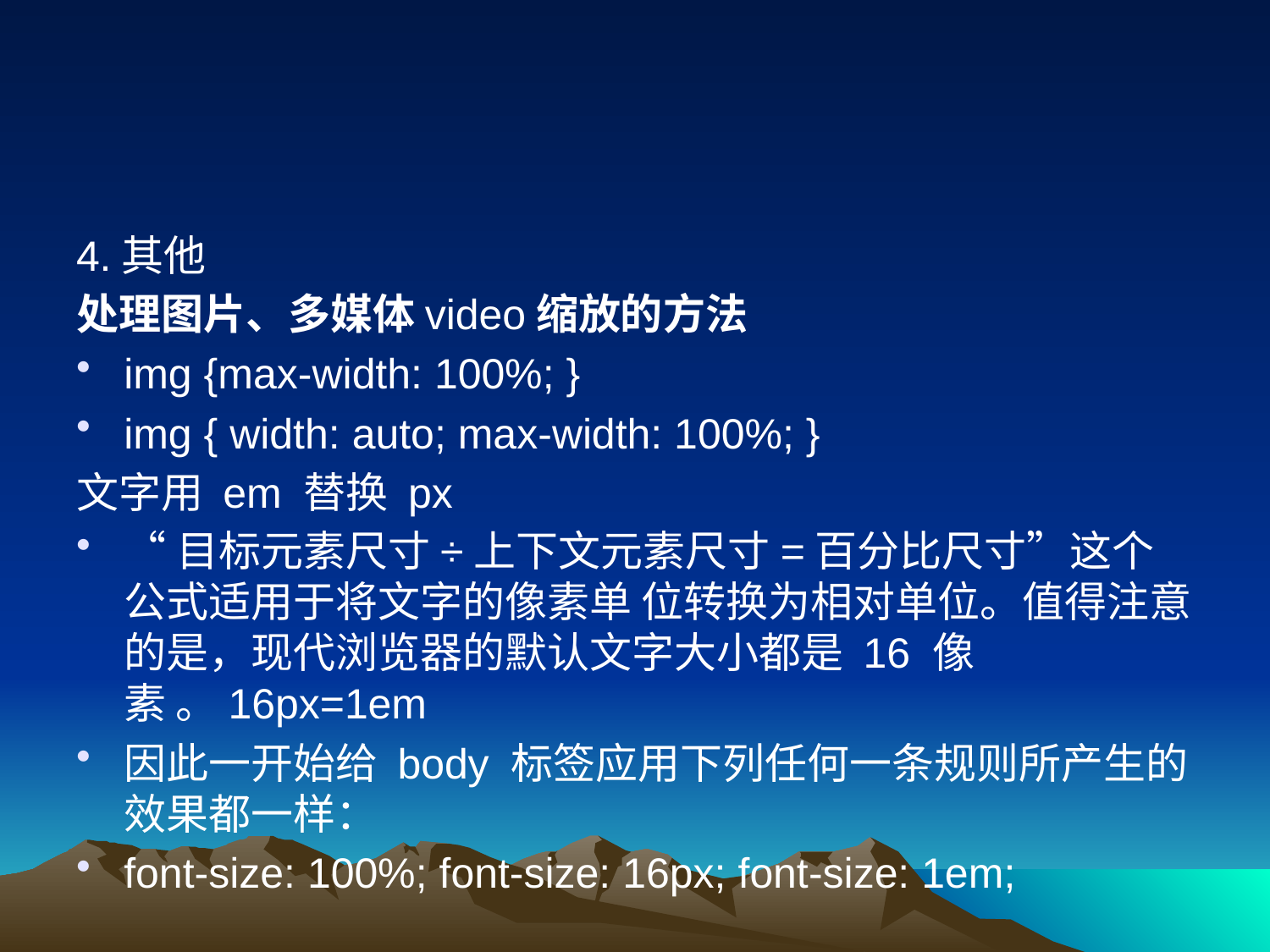

#
4.其他
处理图片、多媒体video缩放的方法
img {max-width: 100%; }
img { width: auto; max-width: 100%; }
文字用 em 替换 px
“目标元素尺寸÷上下文元素尺寸=百分比尺寸”这个公式适用于将文字的像素单 位转换为相对单位。值得注意的是，现代浏览器的默认文字大小都是 16 像素 。16px=1em
因此一开始给 body 标签应用下列任何一条规则所产生的效果都一样：
font-size: 100%; font-size: 16px; font-size: 1em;